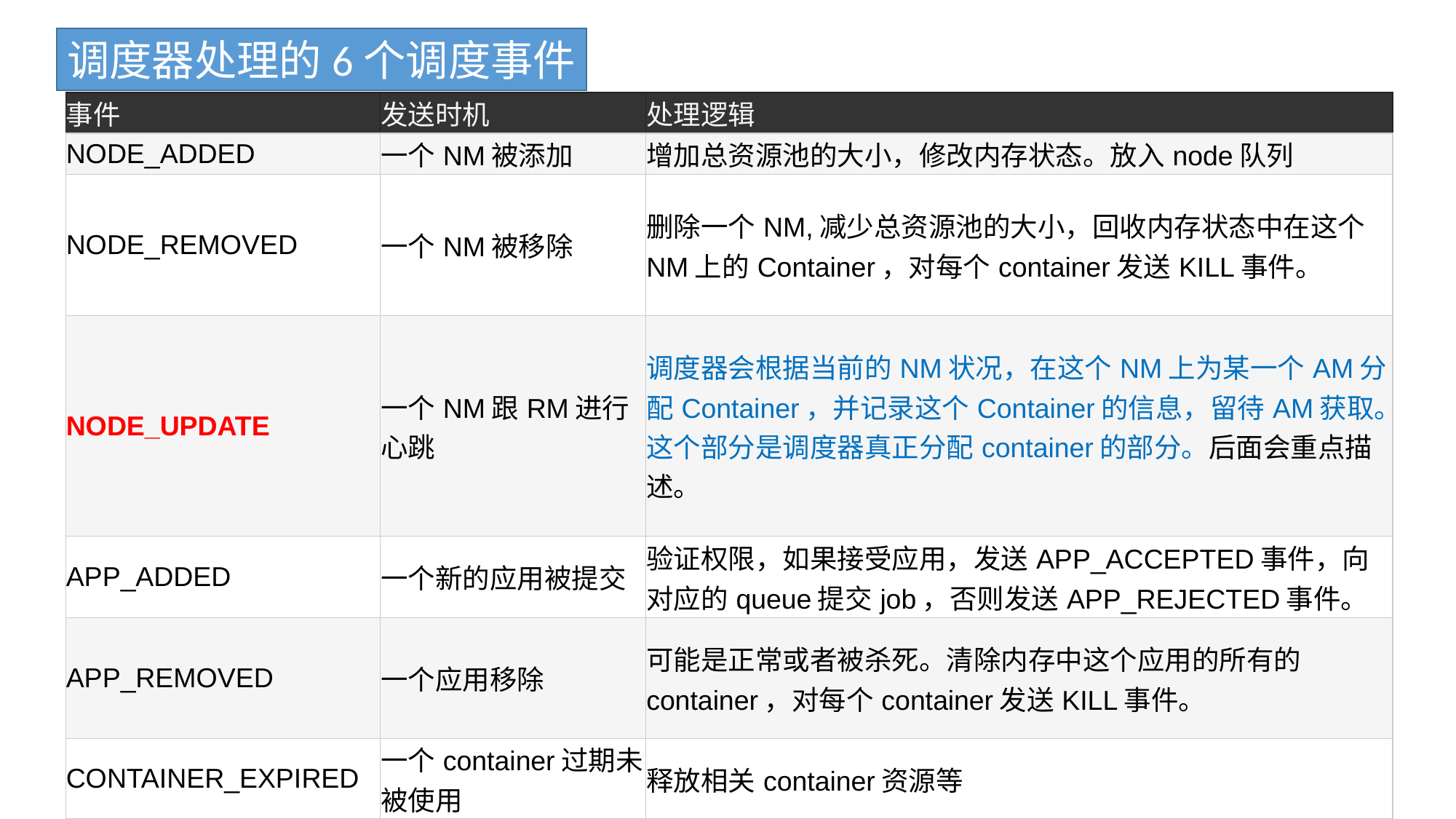

调度器处理的6个调度事件
| 事件 | 发送时机 | 处理逻辑 |
| --- | --- | --- |
| NODE\_ADDED | 一个NM被添加 | 增加总资源池的大小，修改内存状态。放入node队列 |
| NODE\_REMOVED | 一个NM被移除 | 删除一个NM,减少总资源池的大小，回收内存状态中在这个NM上的Container，对每个container发送KILL事件。 |
| NODE\_UPDATE | 一个NM跟RM进行心跳 | 调度器会根据当前的NM状况，在这个NM上为某一个AM分配Container，并记录这个Container的信息，留待AM获取。这个部分是调度器真正分配container的部分。后面会重点描述。 |
| APP\_ADDED | 一个新的应用被提交 | 验证权限，如果接受应用，发送APP\_ACCEPTED事件，向对应的queue提交job，否则发送APP\_REJECTED事件。 |
| APP\_REMOVED | 一个应用移除 | 可能是正常或者被杀死。清除内存中这个应用的所有的container，对每个container发送KILL事件。 |
| CONTAINER\_EXPIRED | 一个container过期未被使用 | 释放相关container资源等 |